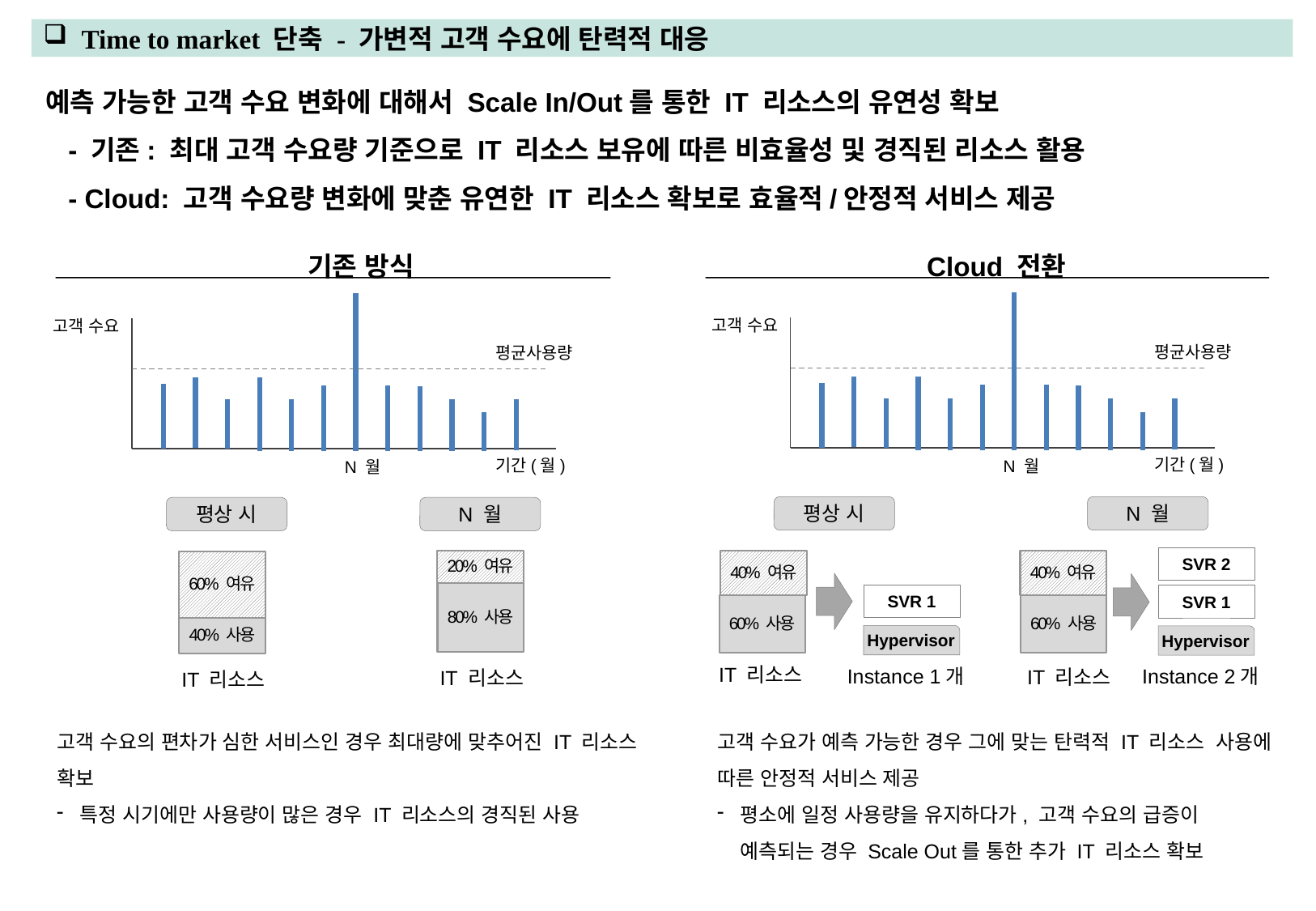

Time to market 단축 - 가변적 고객 수요에 탄력적 대응
예측 가능한 고객 수요 변화에 대해서 Scale In/Out를 통한 IT 리소스의 유연성 확보
   - 기존: 최대 고객 수요량 기준으로 IT 리소스 보유에 따른 비효율성 및 경직된 리소스 활용
   - Cloud: 고객 수요량 변화에 맞춘 유연한 IT 리소스 확보로 효율적/안정적 서비스 제공

기존 방식
Cloud 전환
고객 수요
고객 수요
평균사용량
평균사용량
기간(월)
기간(월)
N 월
N 월
평상 시
N 월
평상 시
N 월
SVR 2
20% 여유
40% 여유
40% 여유
60% 여유

80% 사용
SVR 1
SVR 1
60% 사용
60% 사용
40% 사용
Hypervisor
Hypervisor
IT 리소스
Instance 1개
Instance 2개
IT 리소스
IT 리소스
IT 리소스
고객 수요의 편차가 심한 서비스인 경우 최대량에 맞추어진 IT 리소스 확보
특정 시기에만 사용량이 많은 경우 IT 리소스의 경직된 사용
고객 수요가 예측 가능한 경우 그에 맞는 탄력적 IT 리소스  사용에 따른 안정적 서비스 제공
평소에 일정 사용량을 유지하다가, 고객 수요의 급증이 예측되는 경우 Scale Out를 통한 추가 IT 리소스 확보